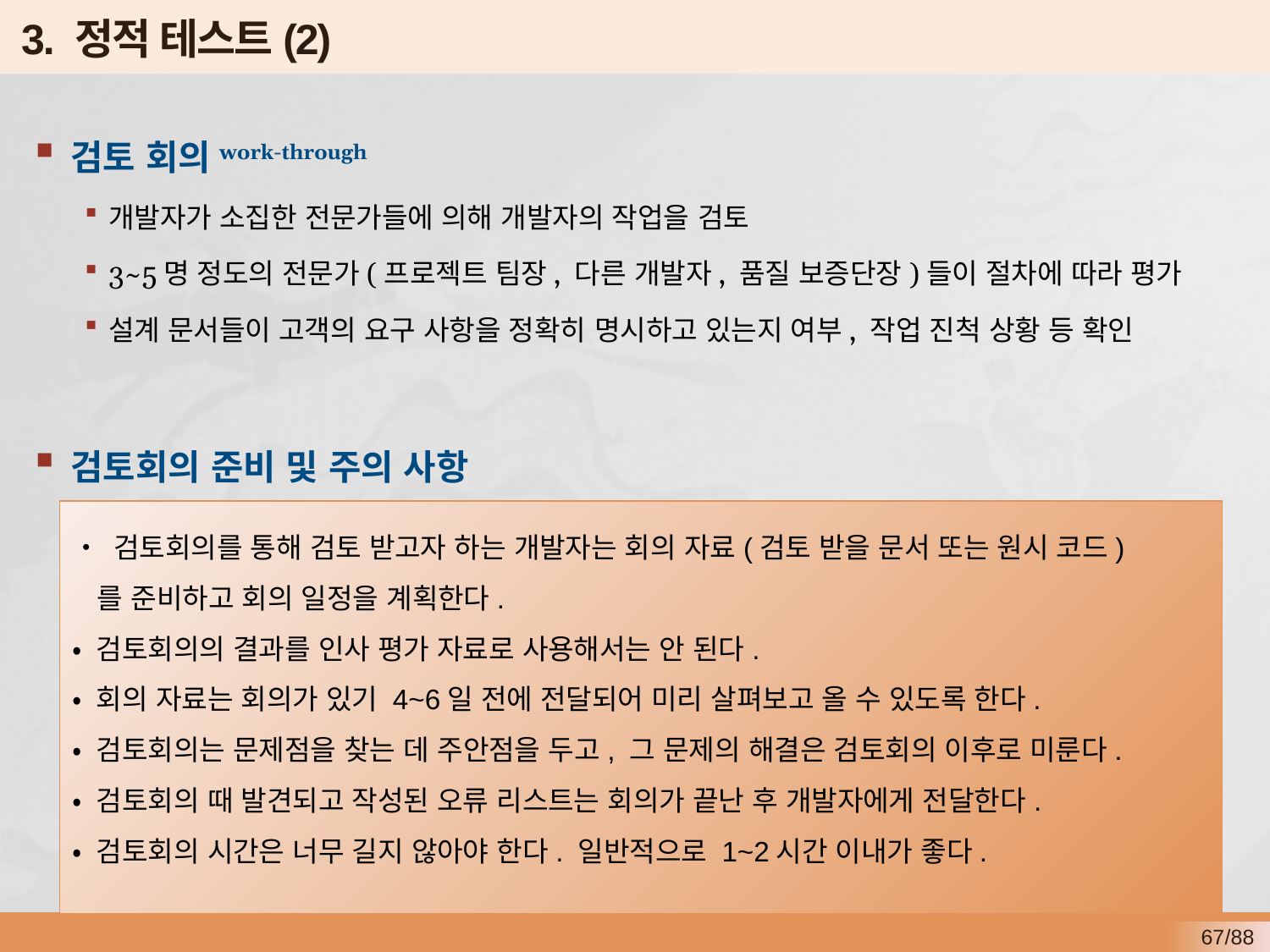

# 3. 정적 테스트(2)
검토 회의work-through
개발자가 소집한 전문가들에 의해 개발자의 작업을 검토
3~5명 정도의 전문가(프로젝트 팀장, 다른 개발자, 품질 보증단장)들이 절차에 따라 평가
설계 문서들이 고객의 요구 사항을 정확히 명시하고 있는지 여부, 작업 진척 상황 등 확인

검토회의 준비 및 주의 사항
• 검토회의를 통해 검토 받고자 하는 개발자는 회의 자료(검토 받을 문서 또는 원시 코드)       를 준비하고 회의 일정을 계획한다.
• 검토회의의 결과를 인사 평가 자료로 사용해서는 안 된다.
• 회의 자료는 회의가 있기 4~6일 전에 전달되어 미리 살펴보고 올 수 있도록 한다.
• 검토회의는 문제점을 찾는 데 주안점을 두고, 그 문제의 해결은 검토회의 이후로 미룬다.
• 검토회의 때 발견되고 작성된 오류 리스트는 회의가 끝난 후 개발자에게 전달한다.
• 검토회의 시간은 너무 길지 않아야 한다. 일반적으로 1~2시간 이내가 좋다.